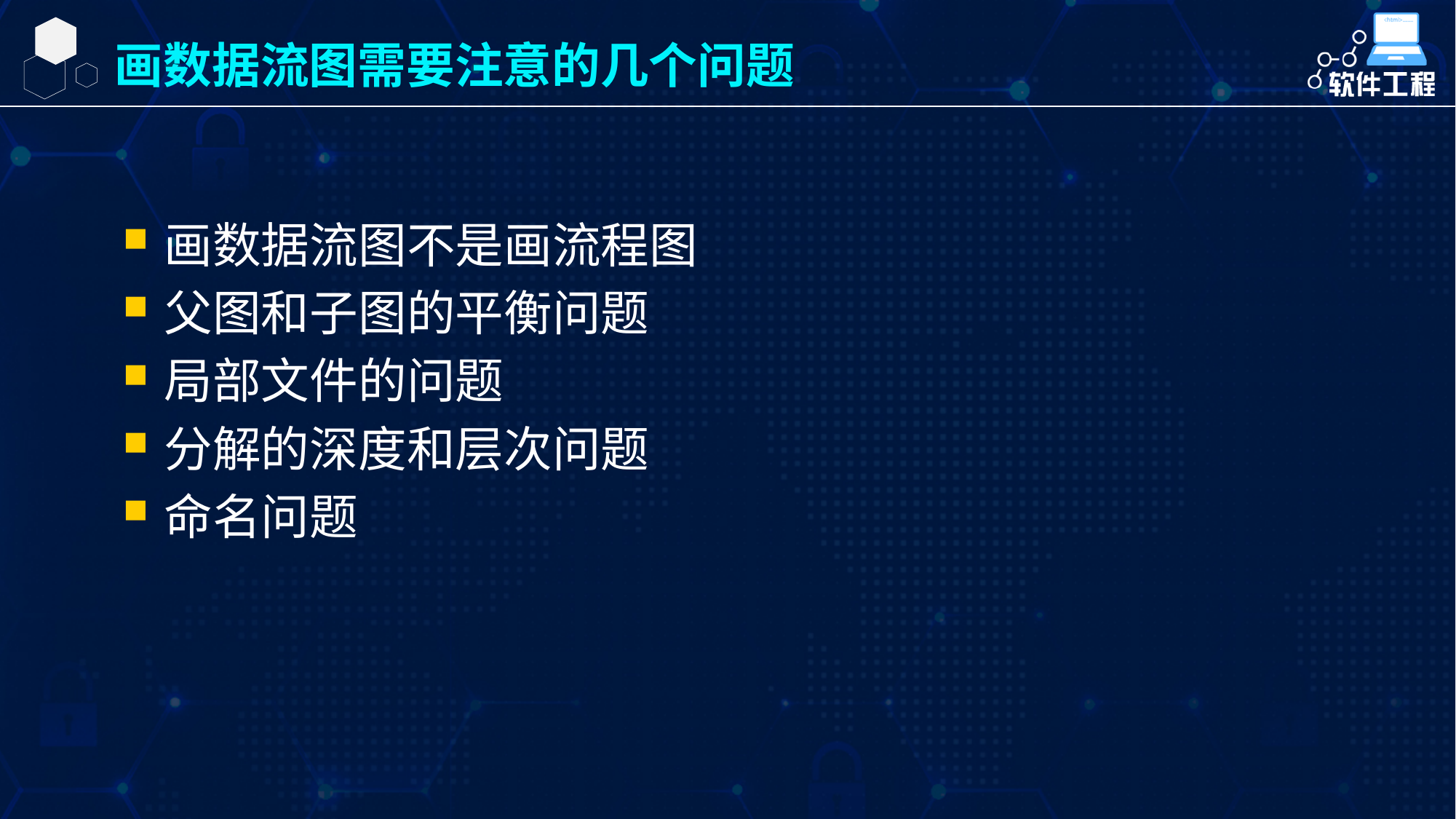

画数据流图需要注意的几个问题

画数据流图不是画流程图
父图和子图的平衡问题
局部文件的问题
分解的深度和层次问题
命名问题